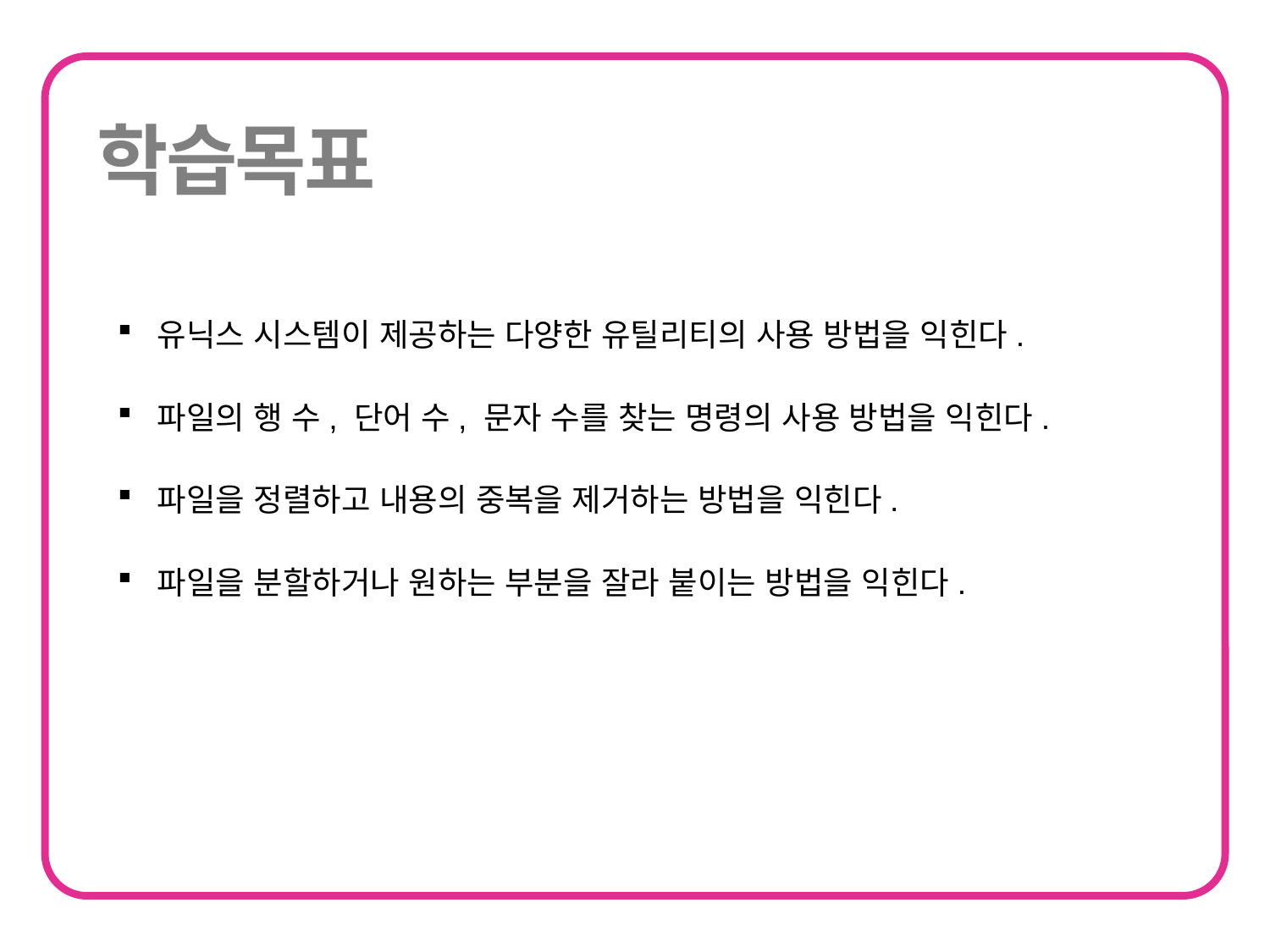

유닉스 시스템이 제공하는 다양한 유틸리티의 사용 방법을 익힌다.
파일의 행 수, 단어 수, 문자 수를 찾는 명령의 사용 방법을 익힌다.
파일을 정렬하고 내용의 중복을 제거하는 방법을 익힌다.
파일을 분할하거나 원하는 부분을 잘라 붙이는 방법을 익힌다.